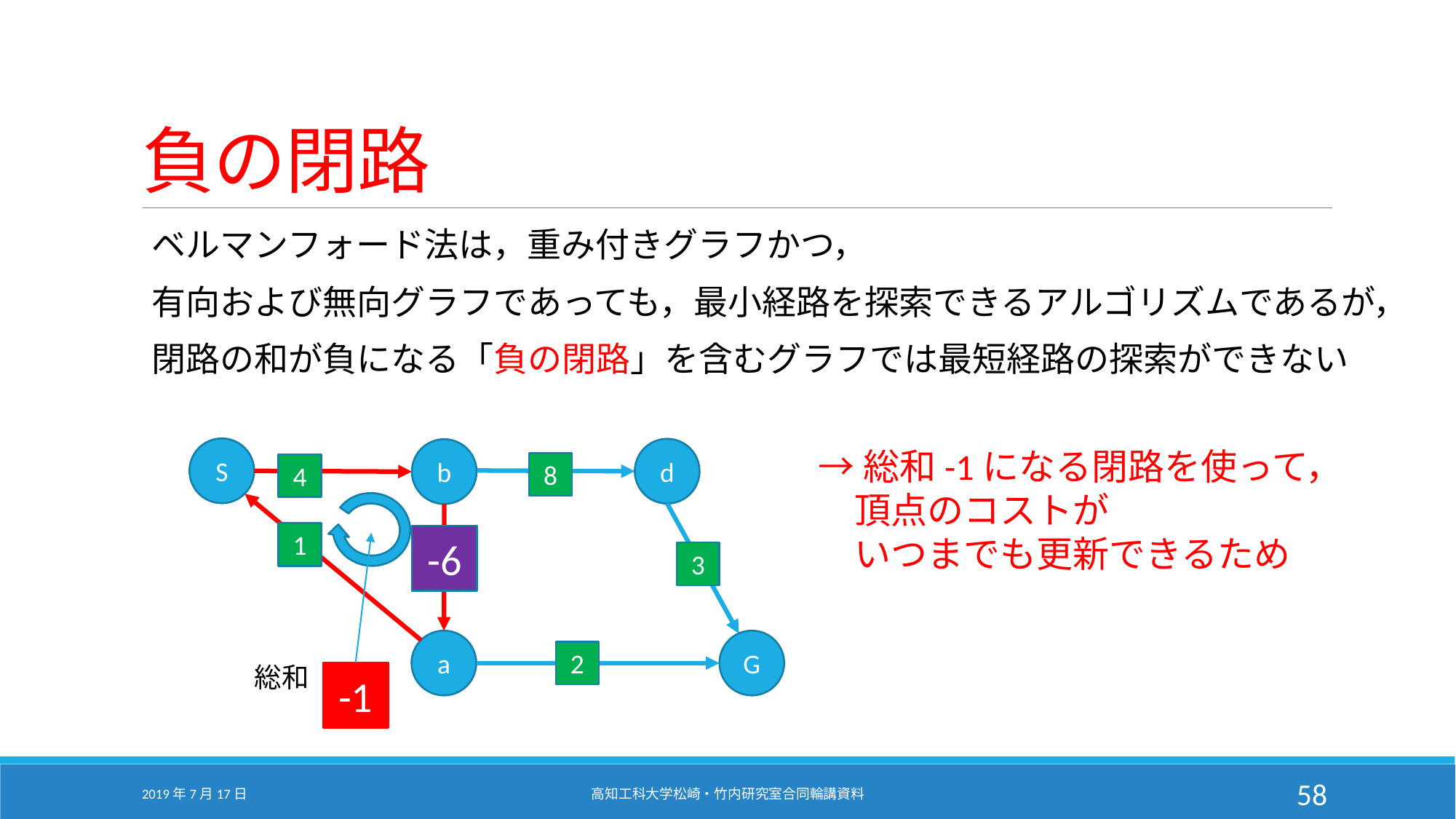

# 負の閉路
ベルマンフォード法は，重み付きグラフかつ，
有向および無向グラフであっても，最小経路を探索できるアルゴリズムであるが，
閉路の和が負になる「負の閉路」を含むグラフでは最短経路の探索ができない
S
→総和-1になる閉路を使って，
　頂点のコストが
　いつまでも更新できるため
d
b
8
4

1
-6
3
a
G
2
総和
-1
2019年7月17日
高知工科大学松崎・竹内研究室合同輪講資料
58